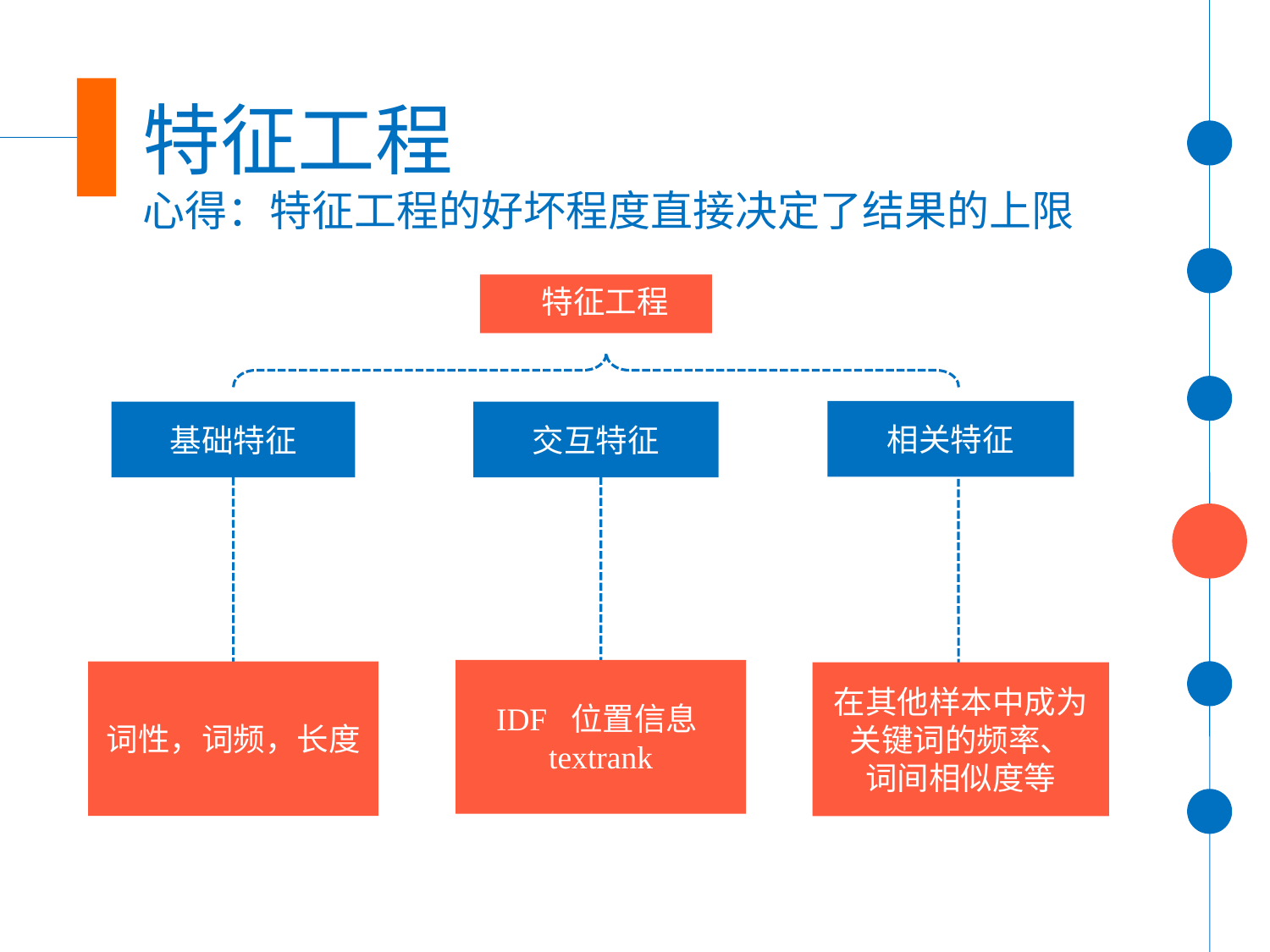

特征工程
心得：特征工程的好坏程度直接决定了结果的上限

特征工程

相关特征
基础特征
交互特征

IDF  位置信息textrank

词性，词频，长度
在其他样本中成为关键词的频率、
词间相似度等